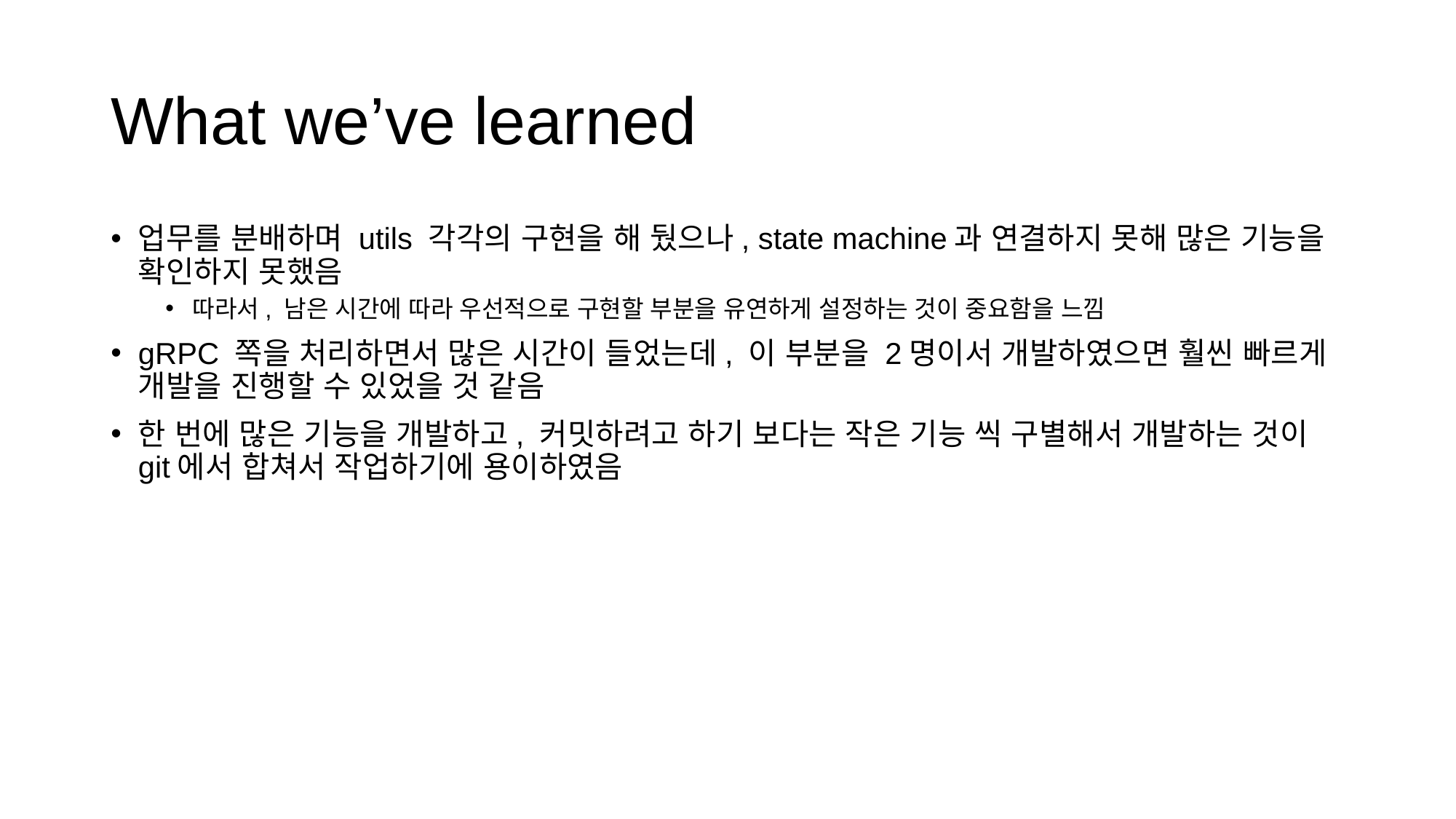

# What we’ve learned
업무를 분배하며 utils 각각의 구현을 해 뒀으나, state machine과 연결하지 못해 많은 기능을 확인하지 못했음
따라서, 남은 시간에 따라 우선적으로 구현할 부분을 유연하게 설정하는 것이 중요함을 느낌
gRPC 쪽을 처리하면서 많은 시간이 들었는데, 이 부분을 2명이서 개발하였으면 훨씬 빠르게 개발을 진행할 수 있었을 것 같음
한 번에 많은 기능을 개발하고, 커밋하려고 하기 보다는 작은 기능 씩 구별해서 개발하는 것이 git에서 합쳐서 작업하기에 용이하였음